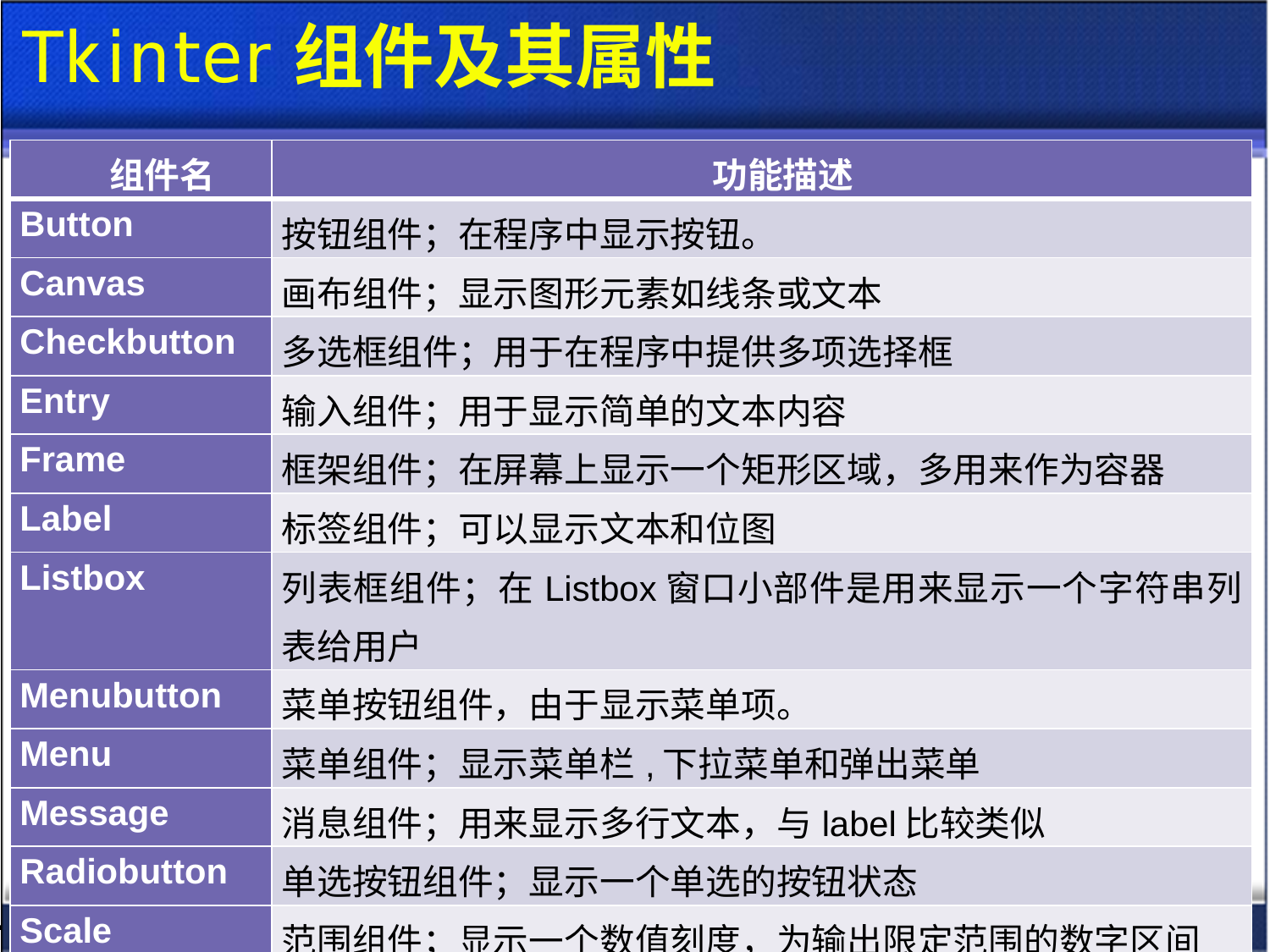

# Tkinter组件及其属性
| 组件名 | 功能描述 |
| --- | --- |
| Button | 按钮组件；在程序中显示按钮。 |
| Canvas | 画布组件；显示图形元素如线条或文本 |
| Checkbutton | 多选框组件；用于在程序中提供多项选择框 |
| Entry | 输入组件；用于显示简单的文本内容 |
| Frame | 框架组件；在屏幕上显示一个矩形区域，多用来作为容器 |
| Label | 标签组件；可以显示文本和位图 |
| Listbox | 列表框组件；在Listbox窗口小部件是用来显示一个字符串列表给用户 |
| Menubutton | 菜单按钮组件，由于显示菜单项。 |
| Menu | 菜单组件；显示菜单栏,下拉菜单和弹出菜单 |
| Message | 消息组件；用来显示多行文本，与label比较类似 |
| Radiobutton | 单选按钮组件；显示一个单选的按钮状态 |
| Scale | 范围组件；显示一个数值刻度，为输出限定范围的数字区间 |
| Text | 文本组件；用于显示多行文本 |
| Spinbox | 输入组件；与Entry类似，但是可以指定输入范围值 |
15